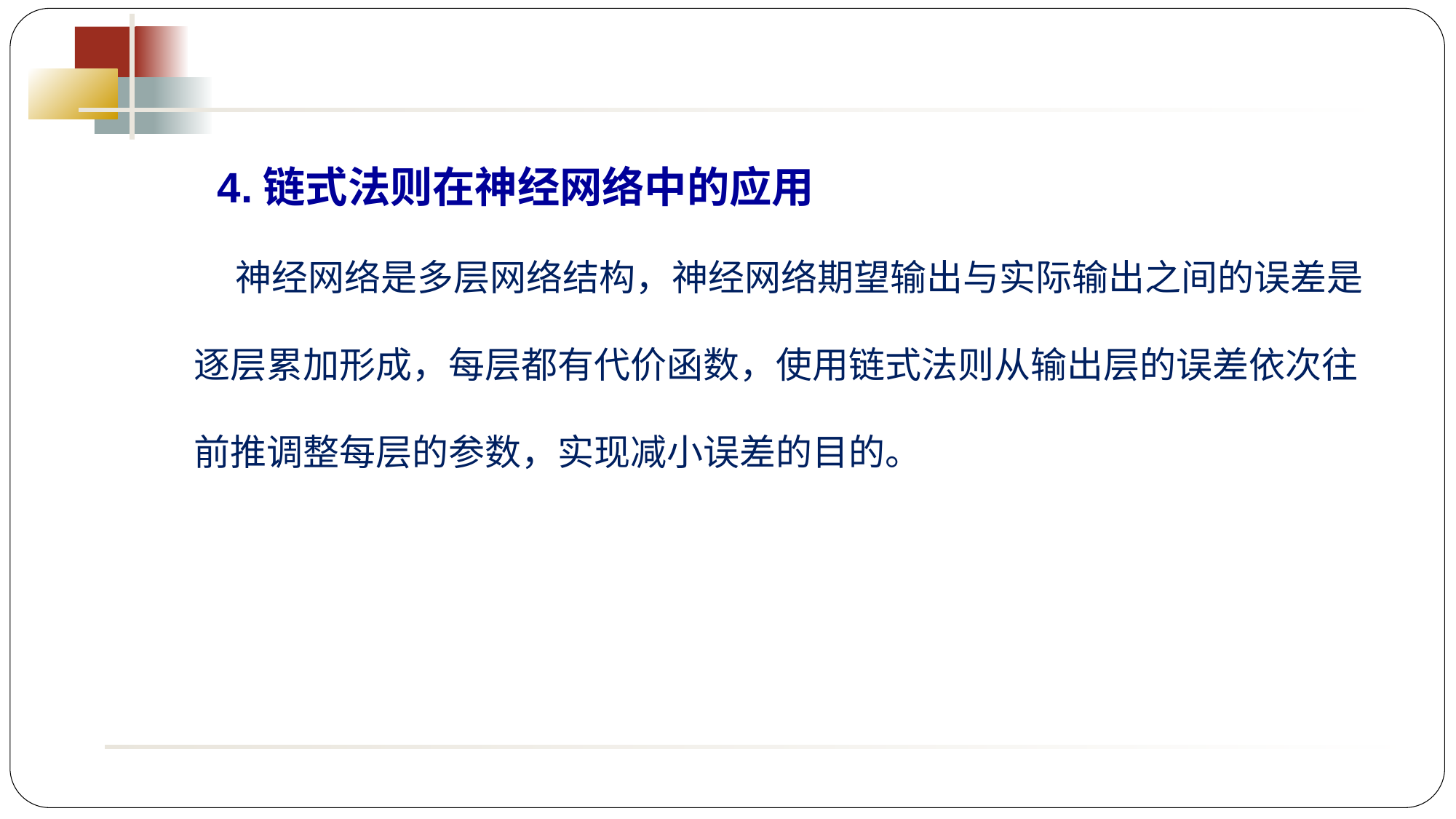

4.链式法则在神经网络中的应用
    神经网络是多层网络结构，神经网络期望输出与实际输出之间的误差是逐层累加形成，每层都有代价函数，使用链式法则从输出层的误差依次往前推调整每层的参数，实现减小误差的目的。